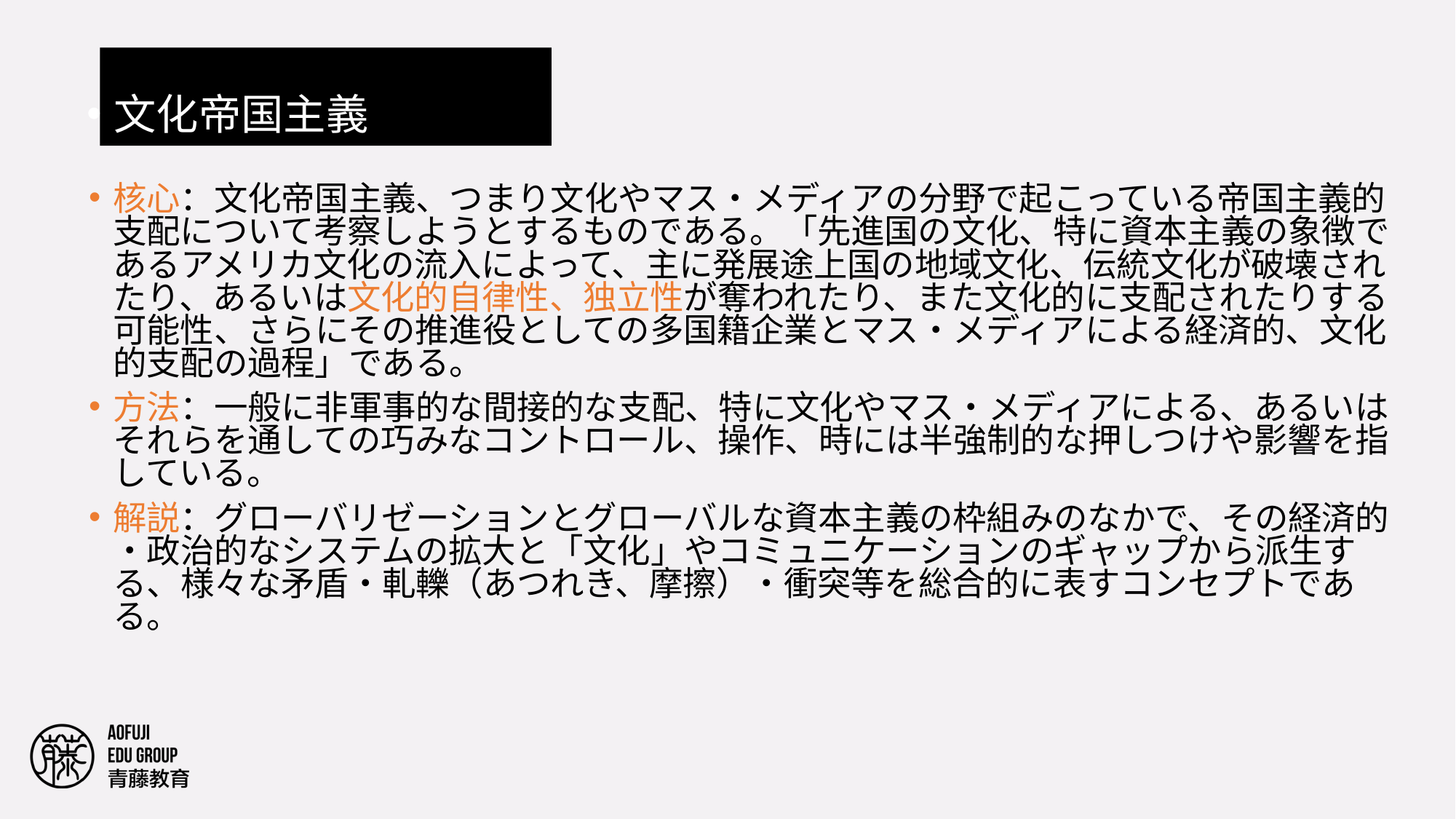

#

文化帝国主義
核心：文化帝国主義、つまり文化やマス・メディアの分野で起こっている帝国主義的支配について考察しようとするものである。「先進国の文化、特に資本主義の象徴であるアメリカ文化の流入によって、主に発展途上国の地域文化、伝統文化が破壊されたり、あるいは文化的自律性、独立性が奪われたり、また文化的に支配されたりする可能性、さらにその推進役としての多国籍企業とマス・メディアによる経済的、文化的支配の過程」である。
方法：一般に非軍事的な間接的な支配、特に文化やマス・メディアによる、あるいはそれらを通しての巧みなコントロール、操作、時には半強制的な押しつけや影響を指している。
解説：グローバリゼーションとグローバルな資本主義の枠組みのなかで、その経済的・政治的なシステムの拡大と「文化」やコミュニケーションのギャップから派生する、様々な矛盾・軋轢（あつれき、摩擦）・衝突等を総合的に表すコンセプトである。